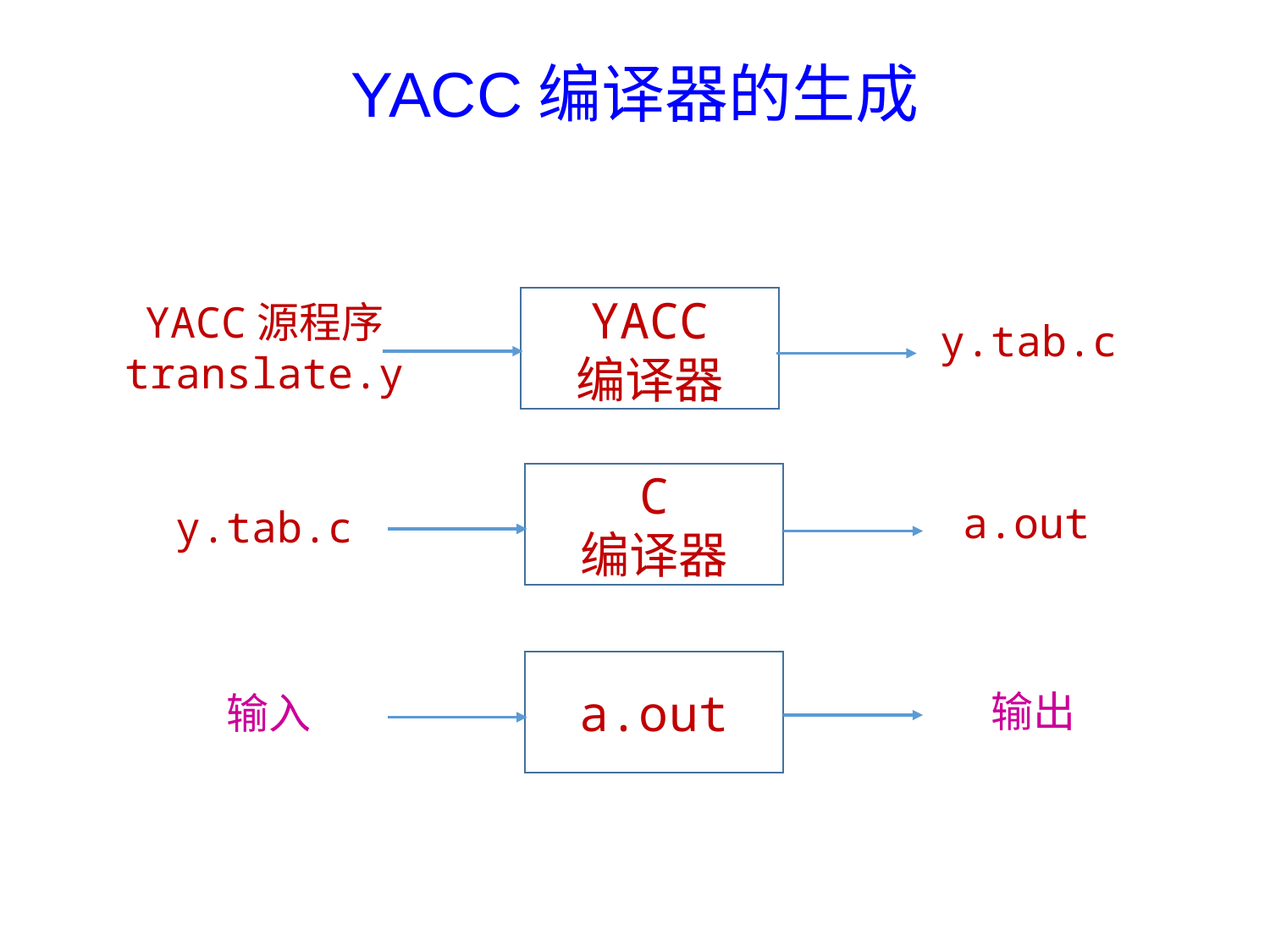

# YACC编译器的生成
y.tab.c
YACC源程序
translate.y
YACC
编译器
a.out
C
编译器
y.tab.c
输出
输入
a.out